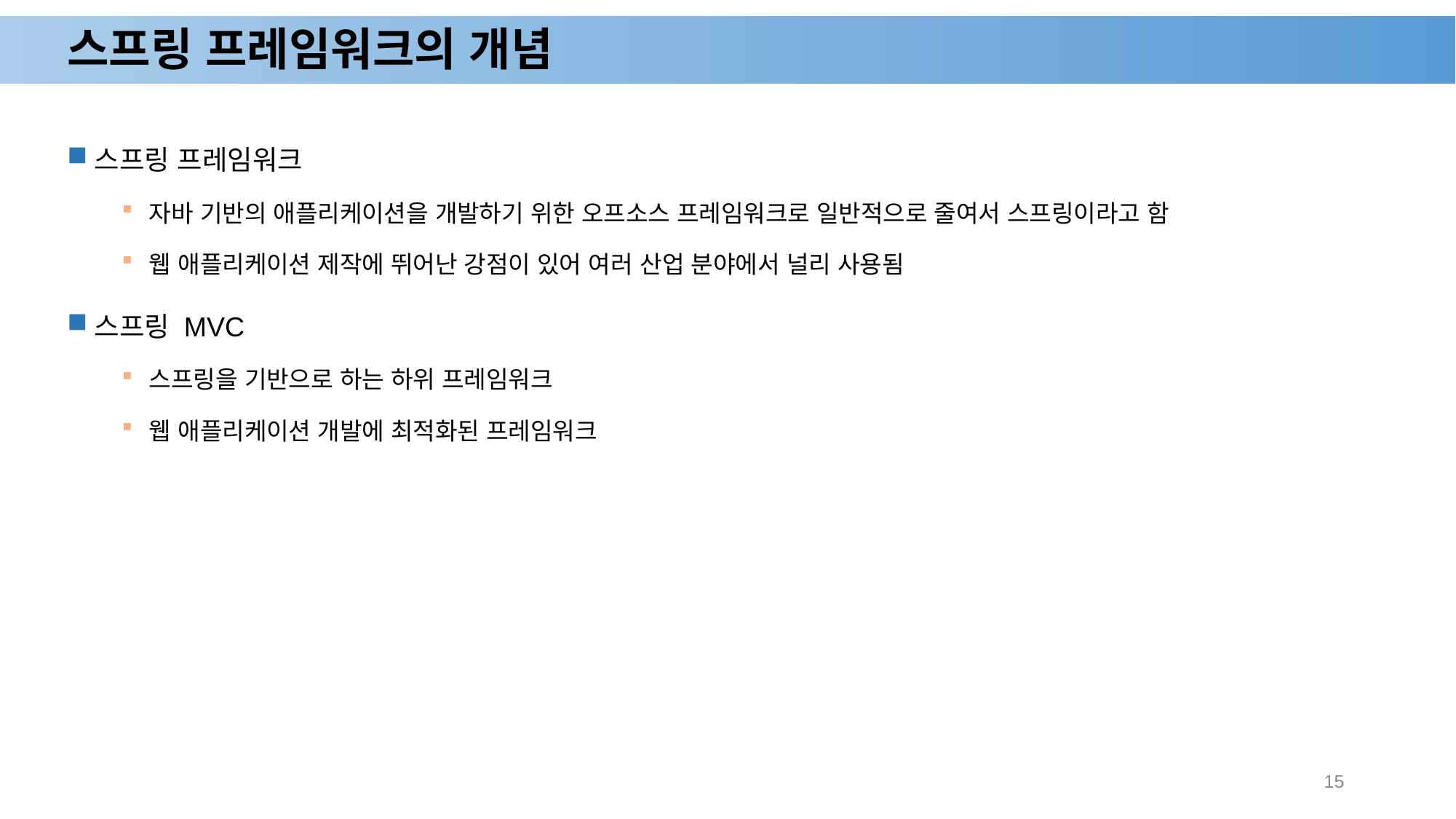

# 스프링 프레임워크의 개념
스프링 프레임워크
자바 기반의 애플리케이션을 개발하기 위한 오프소스 프레임워크로 일반적으로 줄여서 스프링이라고 함
웹 애플리케이션 제작에 뛰어난 강점이 있어 여러 산업 분야에서 널리 사용됨
스프링 MVC
스프링을 기반으로 하는 하위 프레임워크
웹 애플리케이션 개발에 최적화된 프레임워크

15